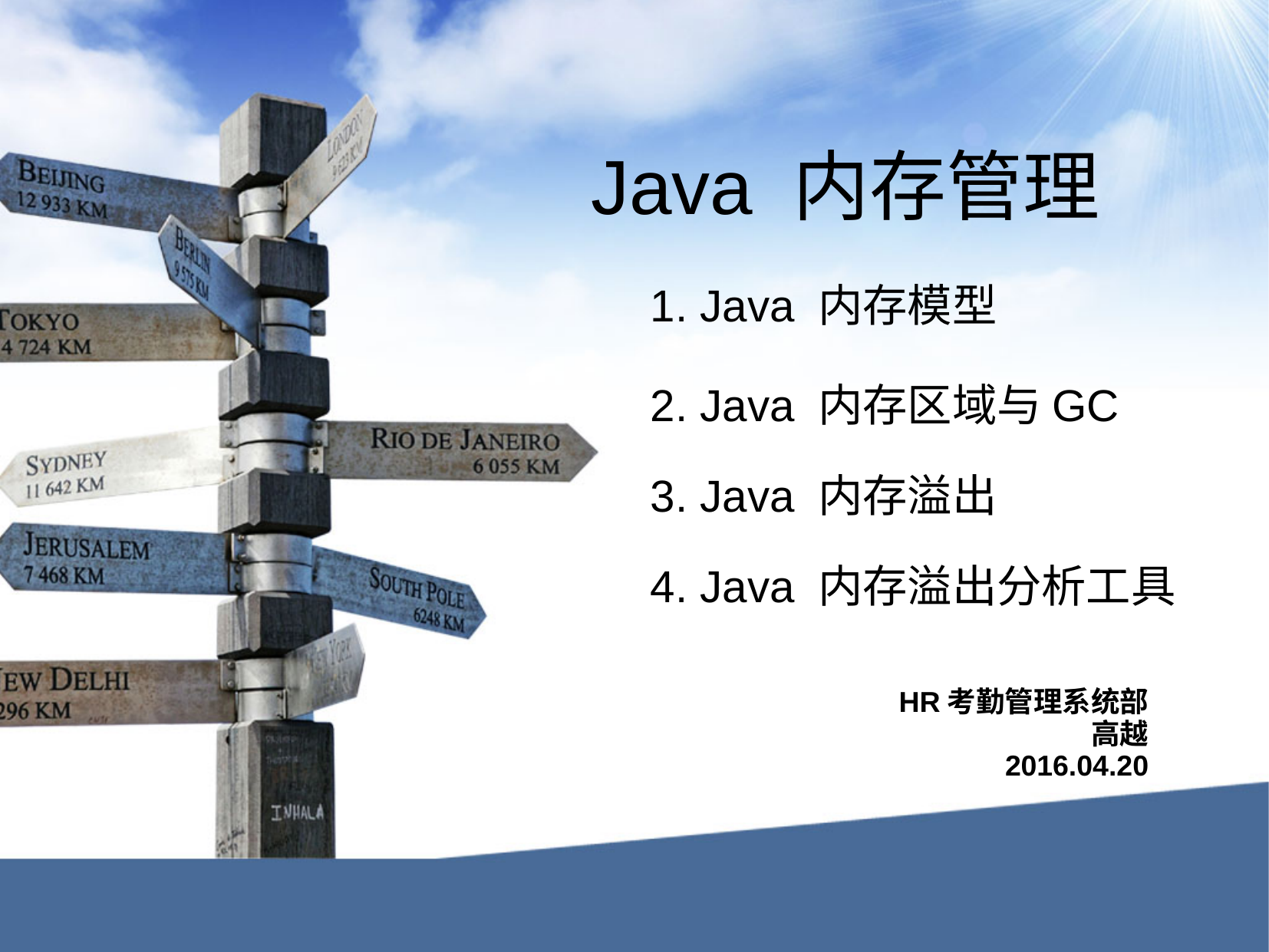

Java 内存管理
    1. Java 内存模型
    2. Java 内存区域与GC
    3. Java 内存溢出
    4. Java 内存溢出分析工具
HR考勤管理系统部
高越
2016.04.20